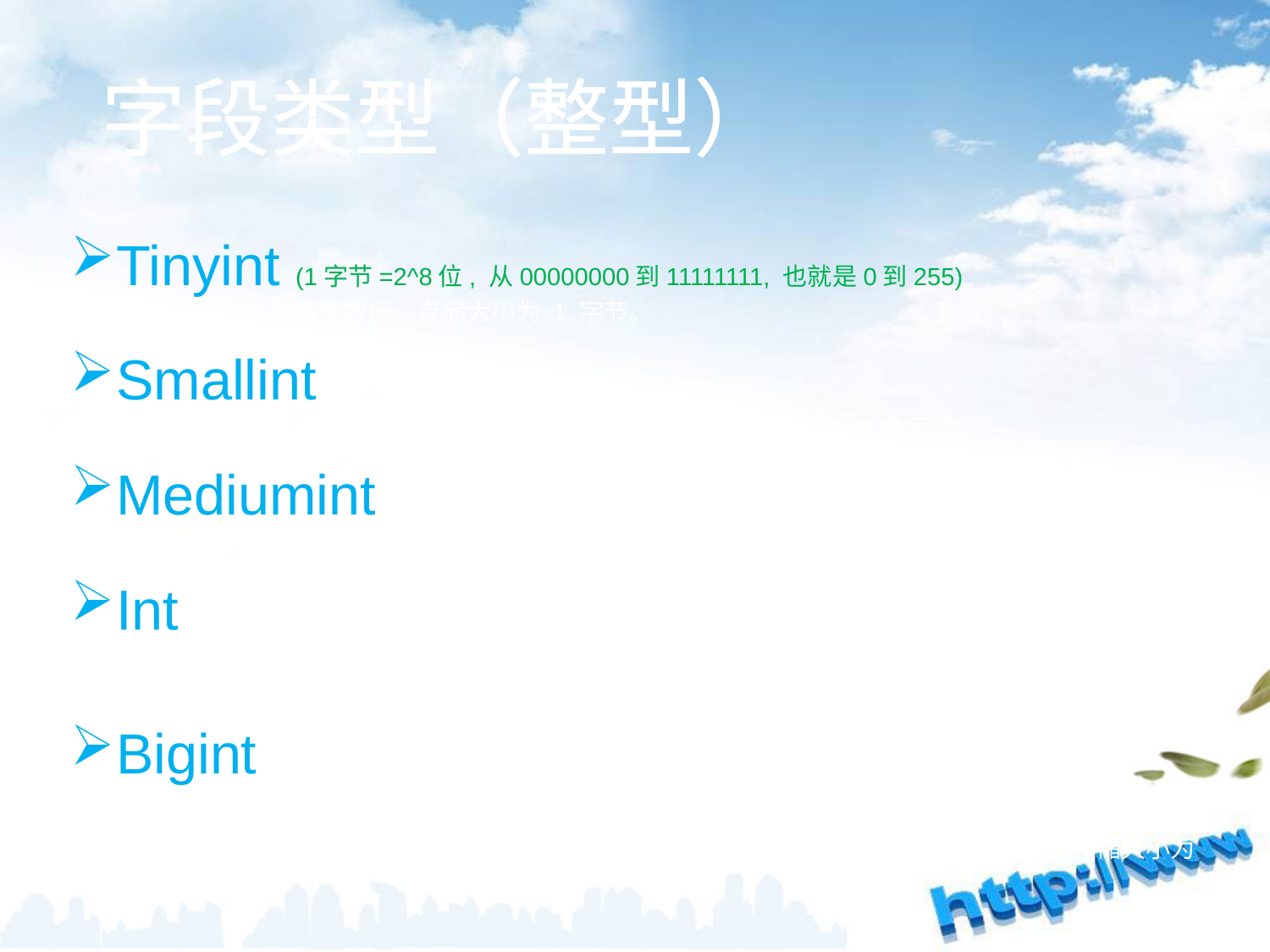

字段类型（整型）
Tinyint (1字节=2^8位, 从00000000到11111111, 也就是0到255)
从 0 到 255 的整型数据。存储大小为 1 字节。
Smallint
从 -2^15 (-32,768) 到 2^15 - 1 (32,767) 的整型数据。存储大小为 2 个字节。
Mediumint
	从 -2^23 (-8,388,608) 到 2^23 - 1 (8,388,607) 的整型数据。存储大小为 3 个字节。
Int
从 -2^31 (-2,147,483,648) 到 2^31 - 1 (2,147,483,647) 的整型数据（所有数字）。存储大小为 4 个字节。int 的 SQL-92 同义字为 integer。
Bigint
从 -2^63 (-9223372036854775808) 到 2^63-1 (9223372036854775807) 的整型数据
（所有数字）。							存储大小为 8 个字节。